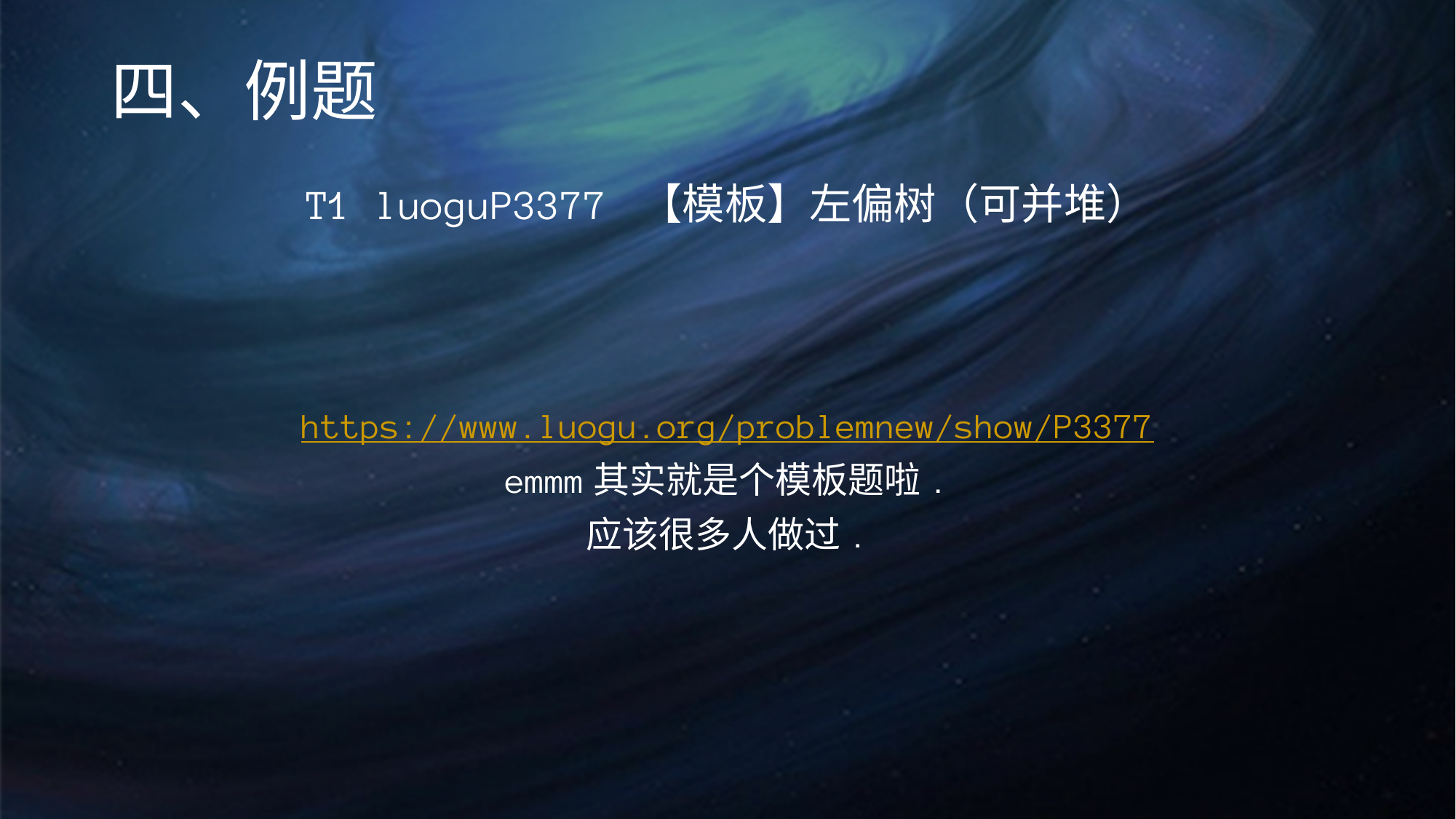

# 四、例题
T1 luoguP3377 【模板】左偏树（可并堆）

https://www.luogu.org/problemnew/show/P3377
emmm其实就是个模板题啦.
应该很多人做过.